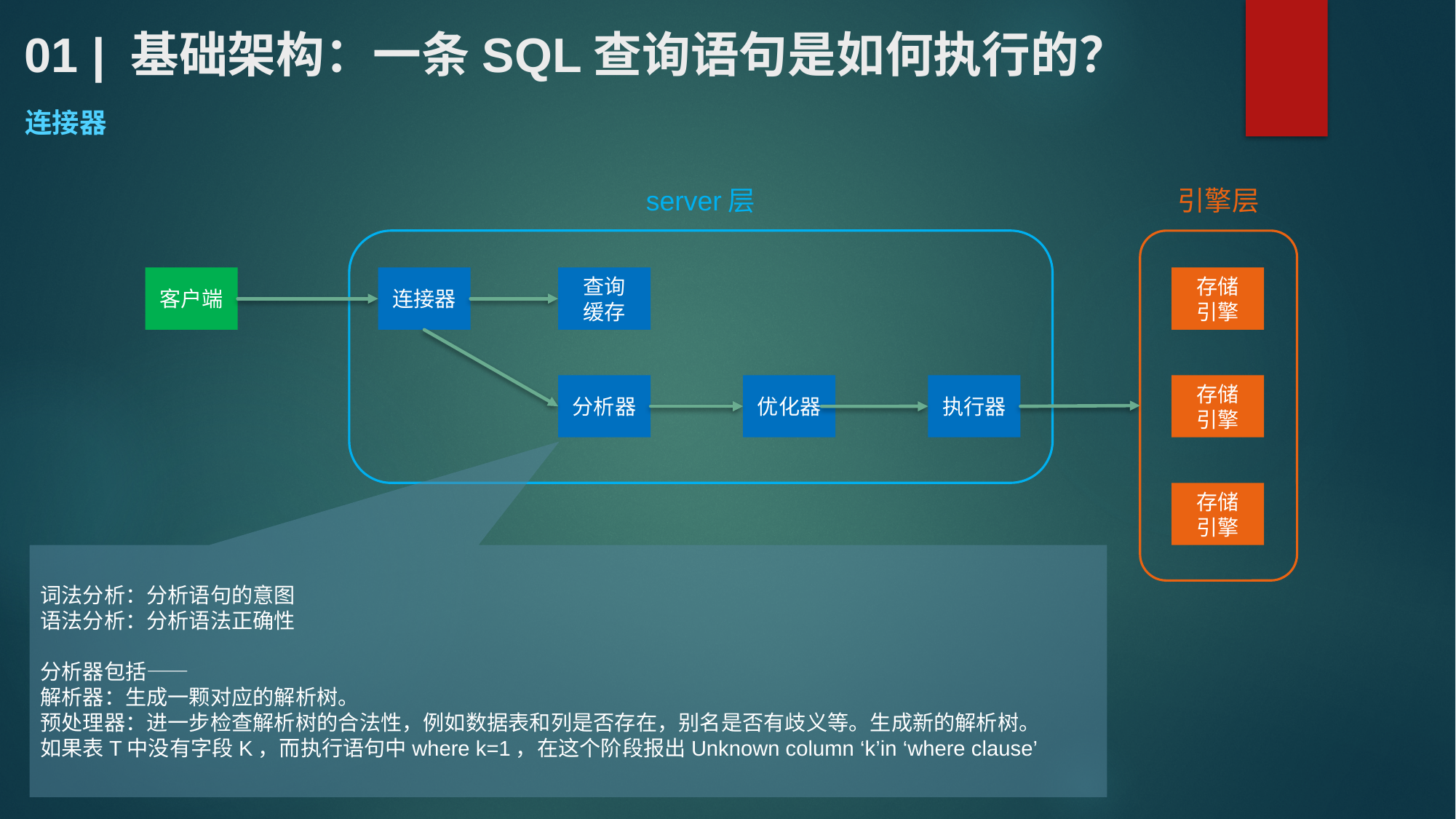

# 01 | 基础架构：一条SQL查询语句是如何执行的？
连接器
server层
引擎层

客户端
连接器
查询
缓存
存储
引擎
分析器
优化器
执行器
存储
引擎
存储
引擎
词法分析：分析语句的意图
语法分析：分析语法正确性

分析器包括——
解析器：生成一颗对应的解析树。
预处理器：进一步检查解析树的合法性，例如数据表和列是否存在，别名是否有歧义等。生成新的解析树。
如果表T中没有字段K，而执行语句中where k=1，在这个阶段报出Unknown column ‘k’in ‘where clause’